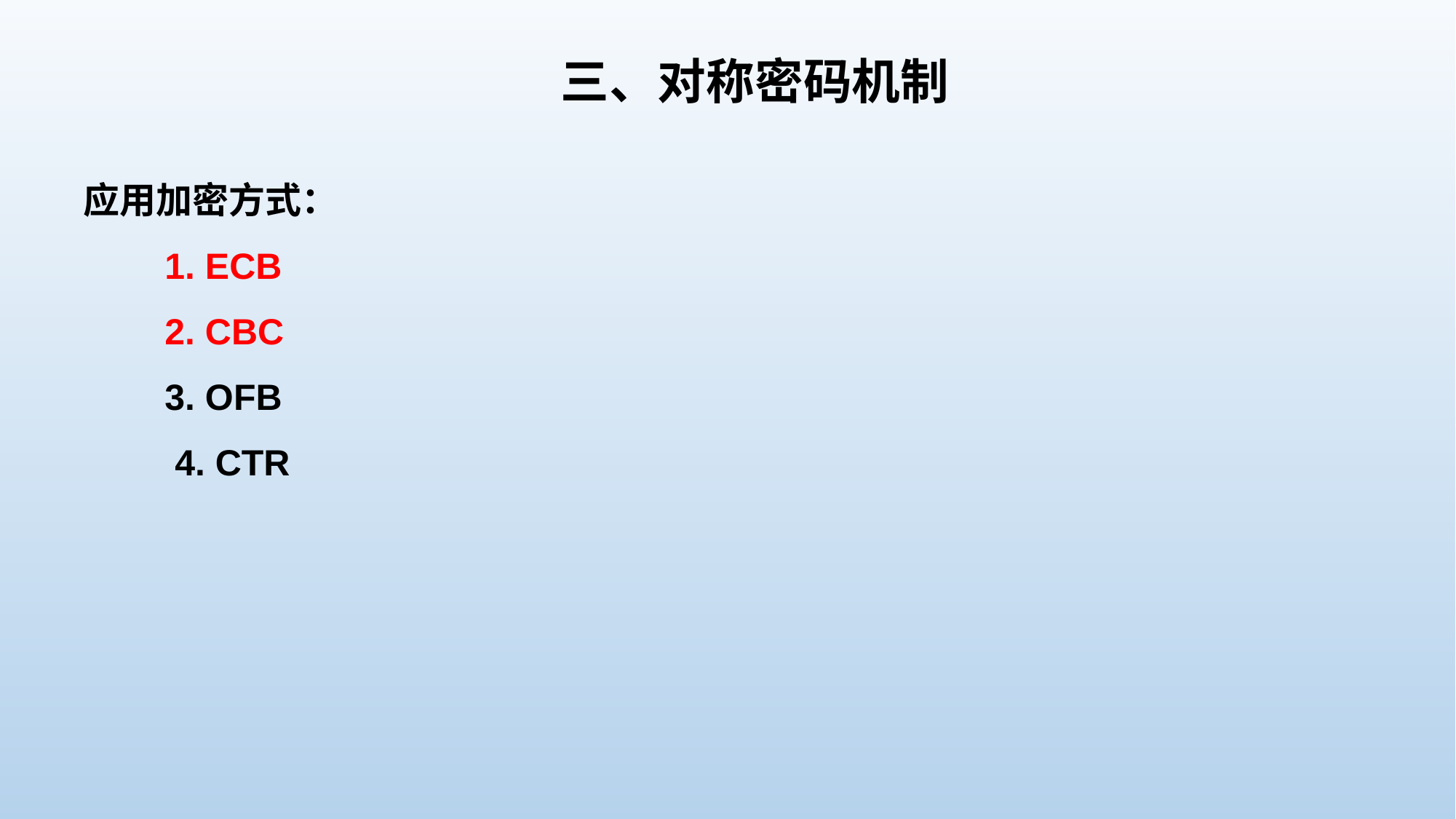

# 三、对称密码机制
应用加密方式：
        1. ECB
        2. CBC
        3. OFB
         4. CTR